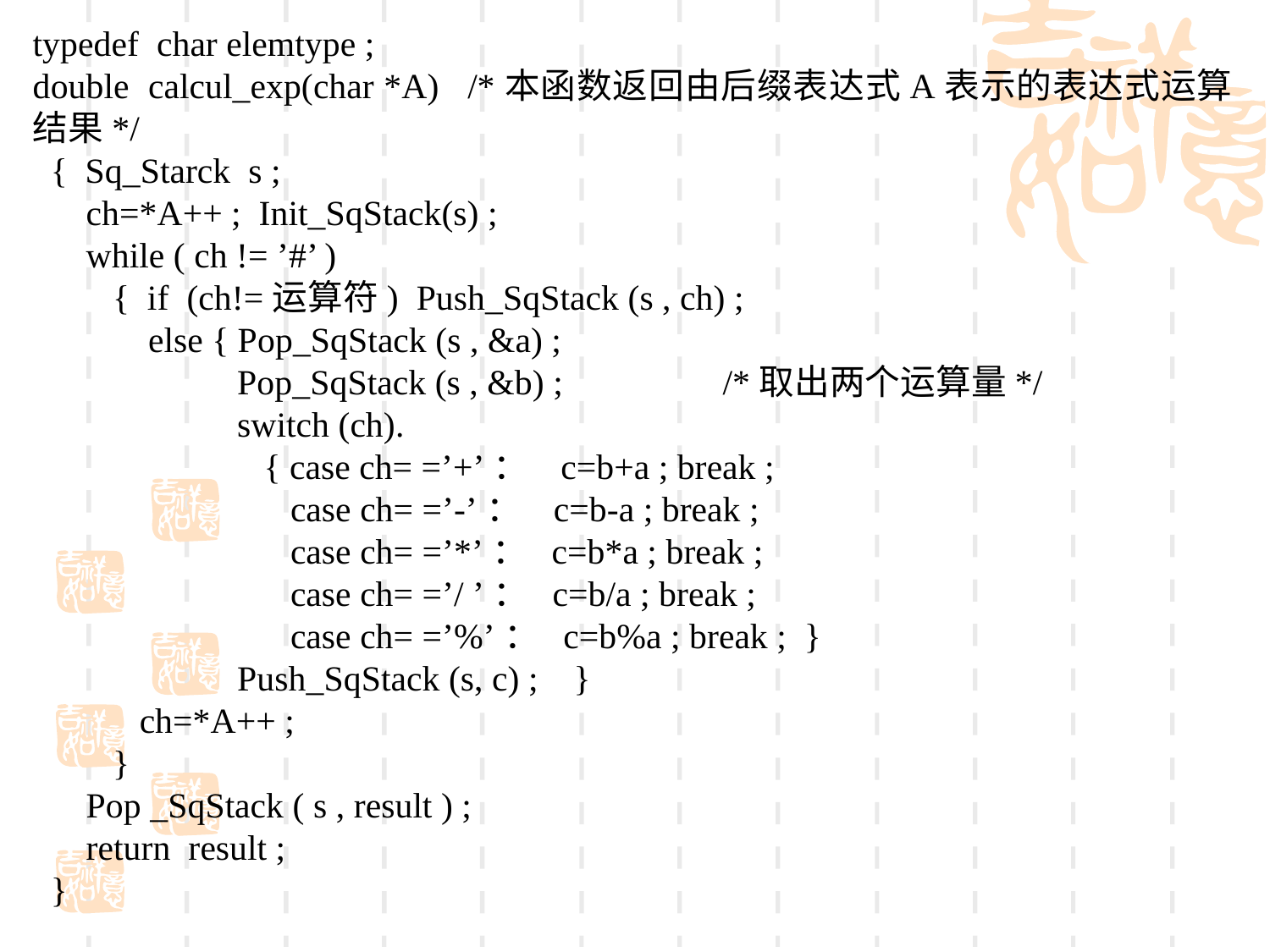

typedef  char elemtype ;
double  calcul_exp(char *A)   /*本函数返回由后缀表达式A表示的表达式运算结果*/
  {  Sq_Starck  s ;
      ch=*A++ ;  Init_SqStack(s) ;
      while ( ch != ’#’ )
         {  if  (ch!=运算符)  Push_SqStack (s , ch) ;
             else { Pop_SqStack (s , &a) ;
                       Pop_SqStack (s , &b) ;                  /*取出两个运算量*/
                       switch (ch).
                          { case ch= =’+’：   c=b+a ; break ;
                             case ch= =’-’：   c=b-a ; break ;
                             case ch= =’*’：  c=b*a ; break ;
                             case ch= =’/ ’：  c=b/a ; break ;
                             case ch= =’%’：  c=b%a ; break ;  }
                       Push_SqStack (s, c) ;    }
            ch=*A++ ;
         }
      Pop _SqStack ( s , result ) ;
      return  result ;
  }